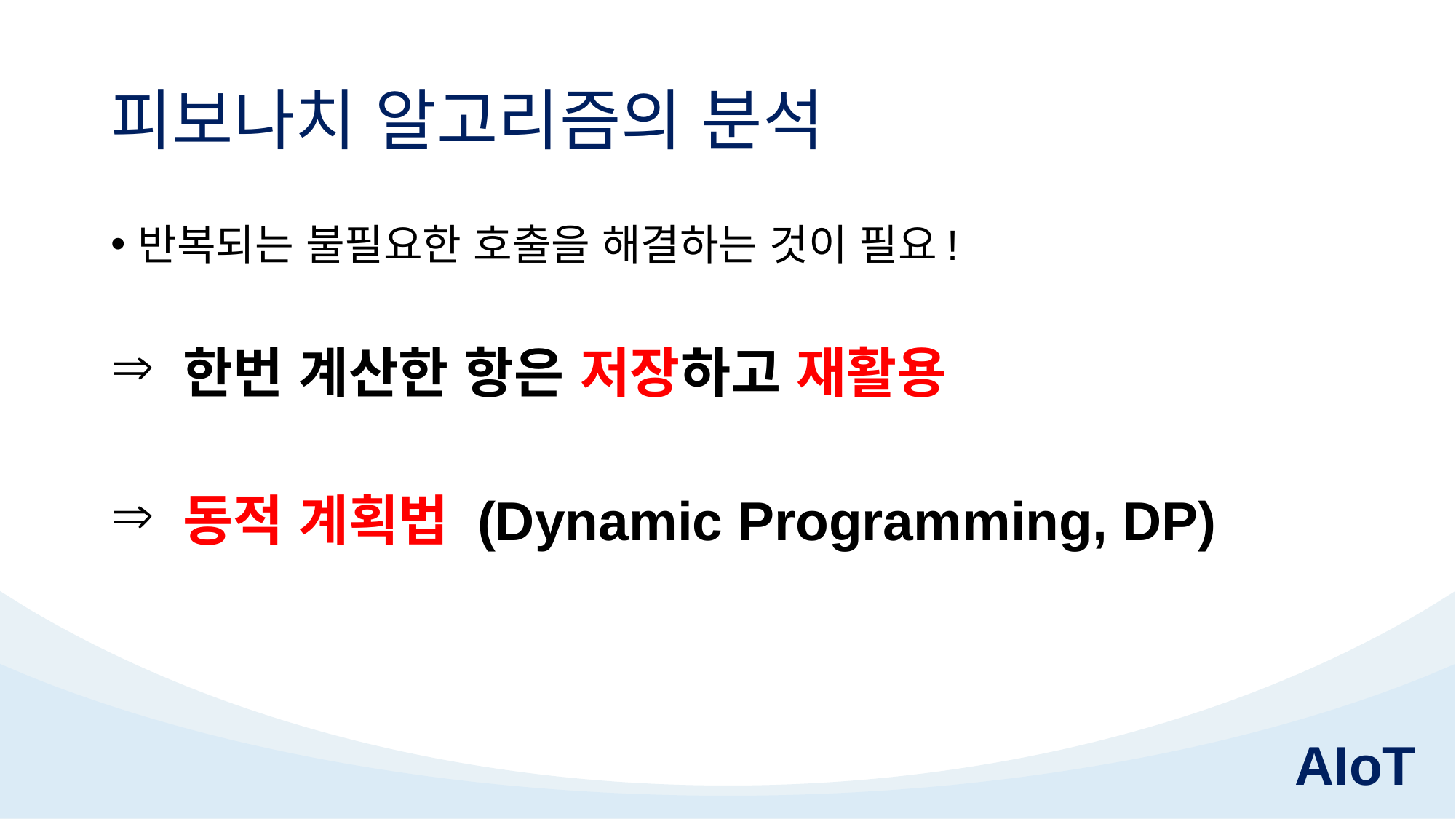

# 피보나치 알고리즘의 분석
반복되는 불필요한 호출을 해결하는 것이 필요!

 한번 계산한 항은 저장하고 재활용

 동적 계획법 (Dynamic Programming, DP)